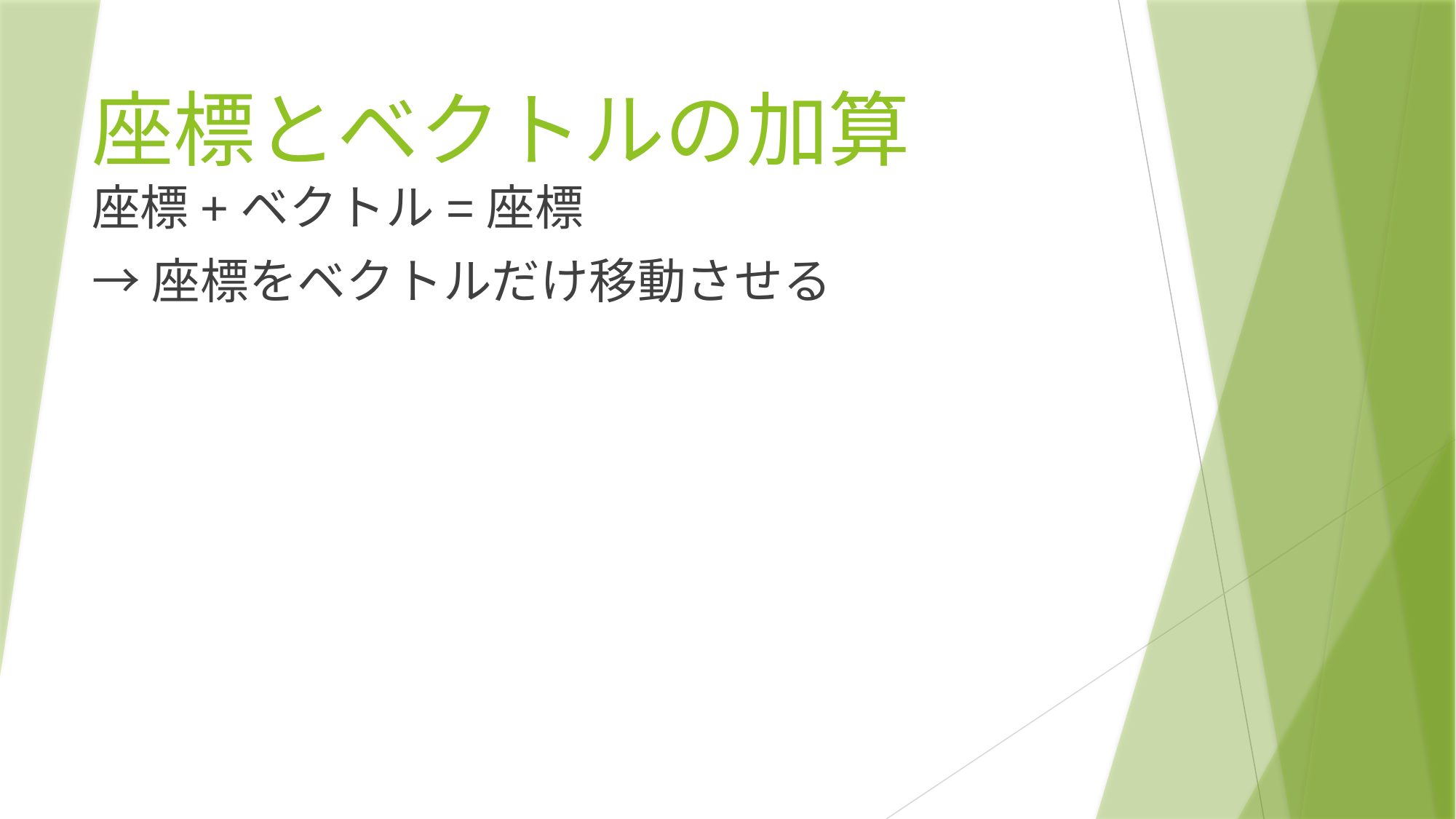

# 座標とベクトルの加算
座標+ベクトル=座標
→座標をベクトルだけ移動させる